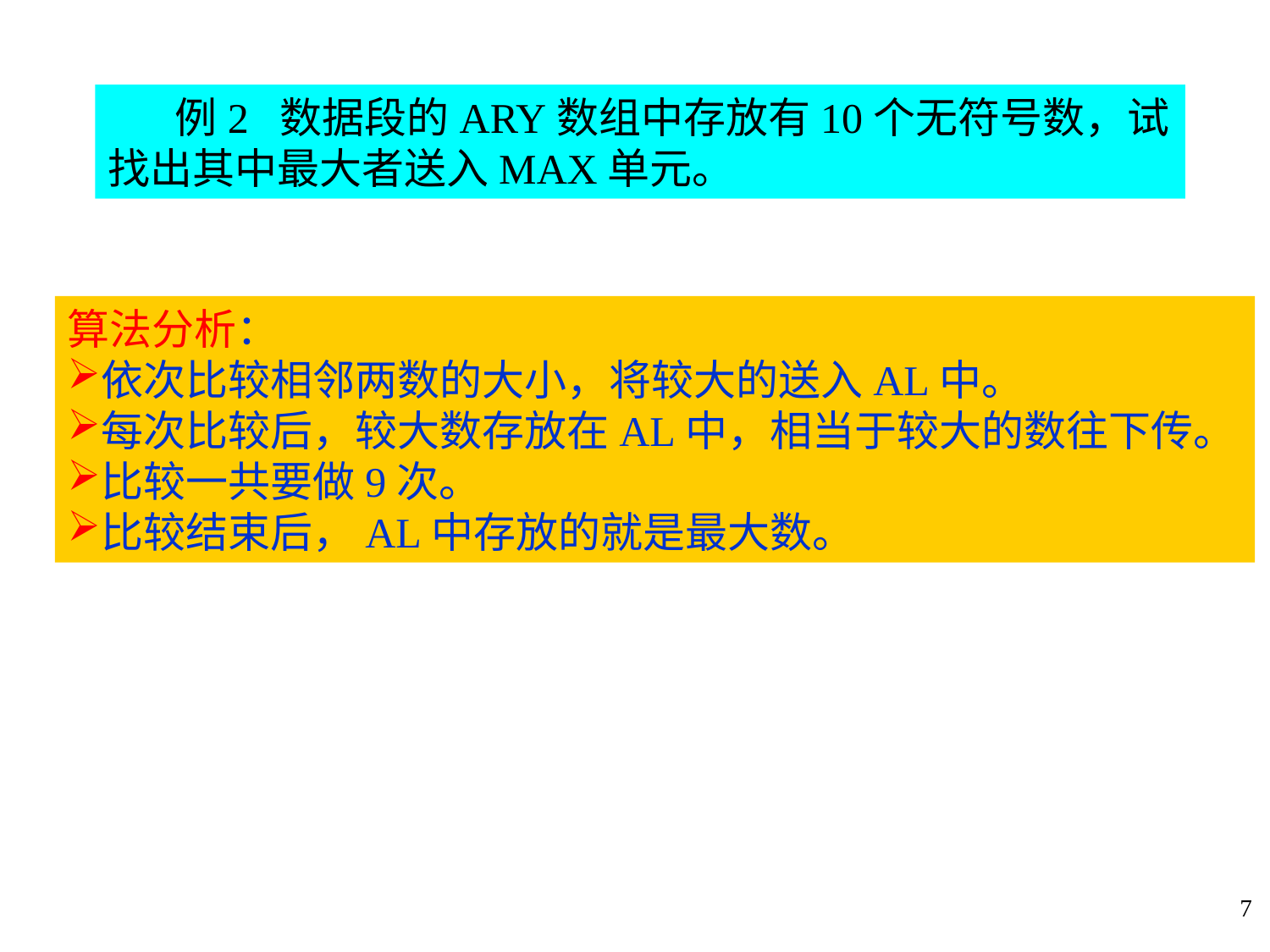

例2  数据段的ARY数组中存放有10个无符号数，试找出其中最大者送入MAX单元。
算法分析：
依次比较相邻两数的大小，将较大的送入AL中。
每次比较后，较大数存放在AL中，相当于较大的数往下传。
比较一共要做9次。
比较结束后，AL中存放的就是最大数。
7